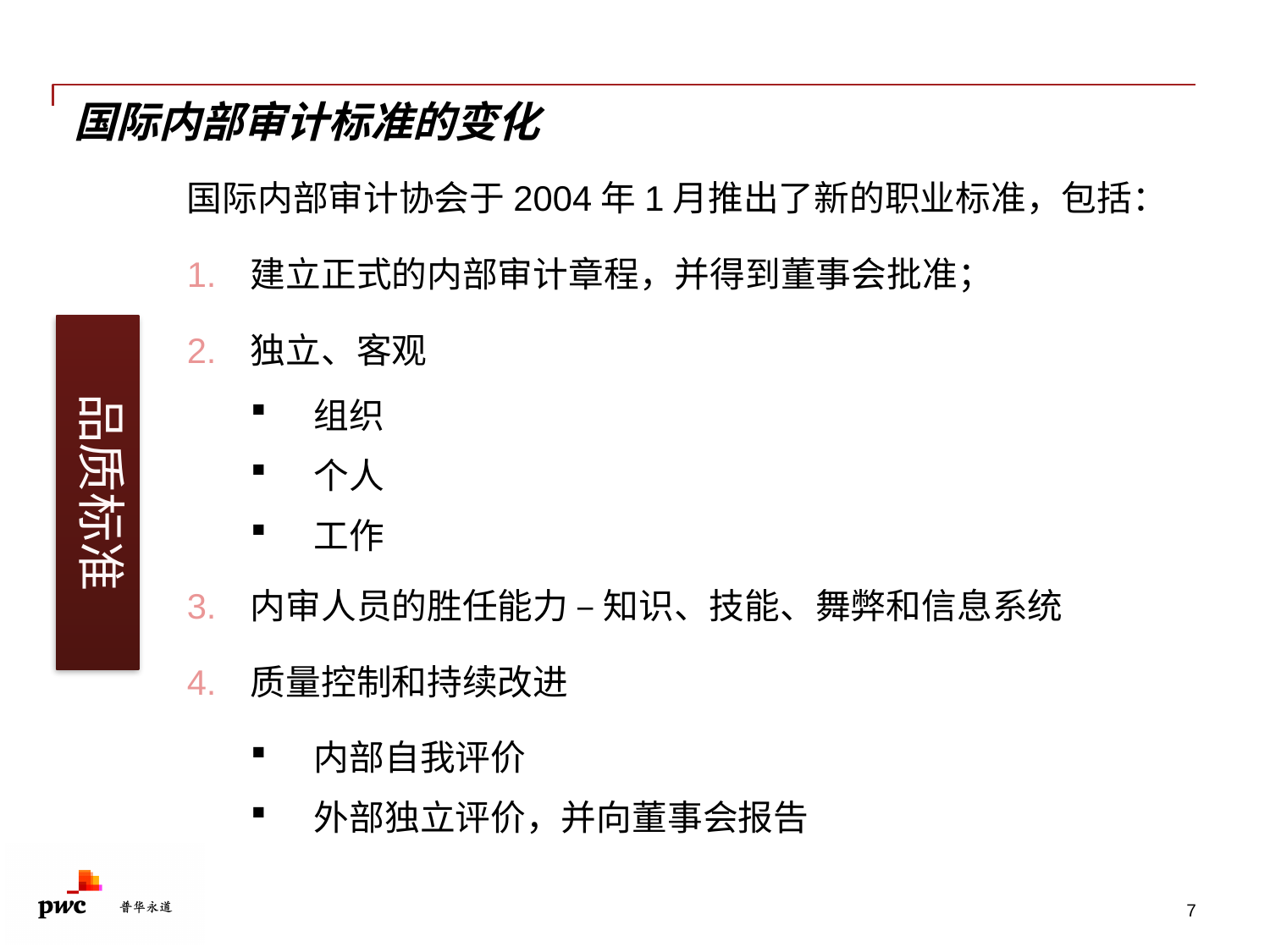

# 国际内部审计标准的变化
国际内部审计协会于2004年1月推出了新的职业标准，包括：
建立正式的内部审计章程，并得到董事会批准；
独立、客观
组织
个人
工作
内审人员的胜任能力 – 知识、技能、舞弊和信息系统
质量控制和持续改进
内部自我评价
外部独立评价，并向董事会报告

品质标准
7